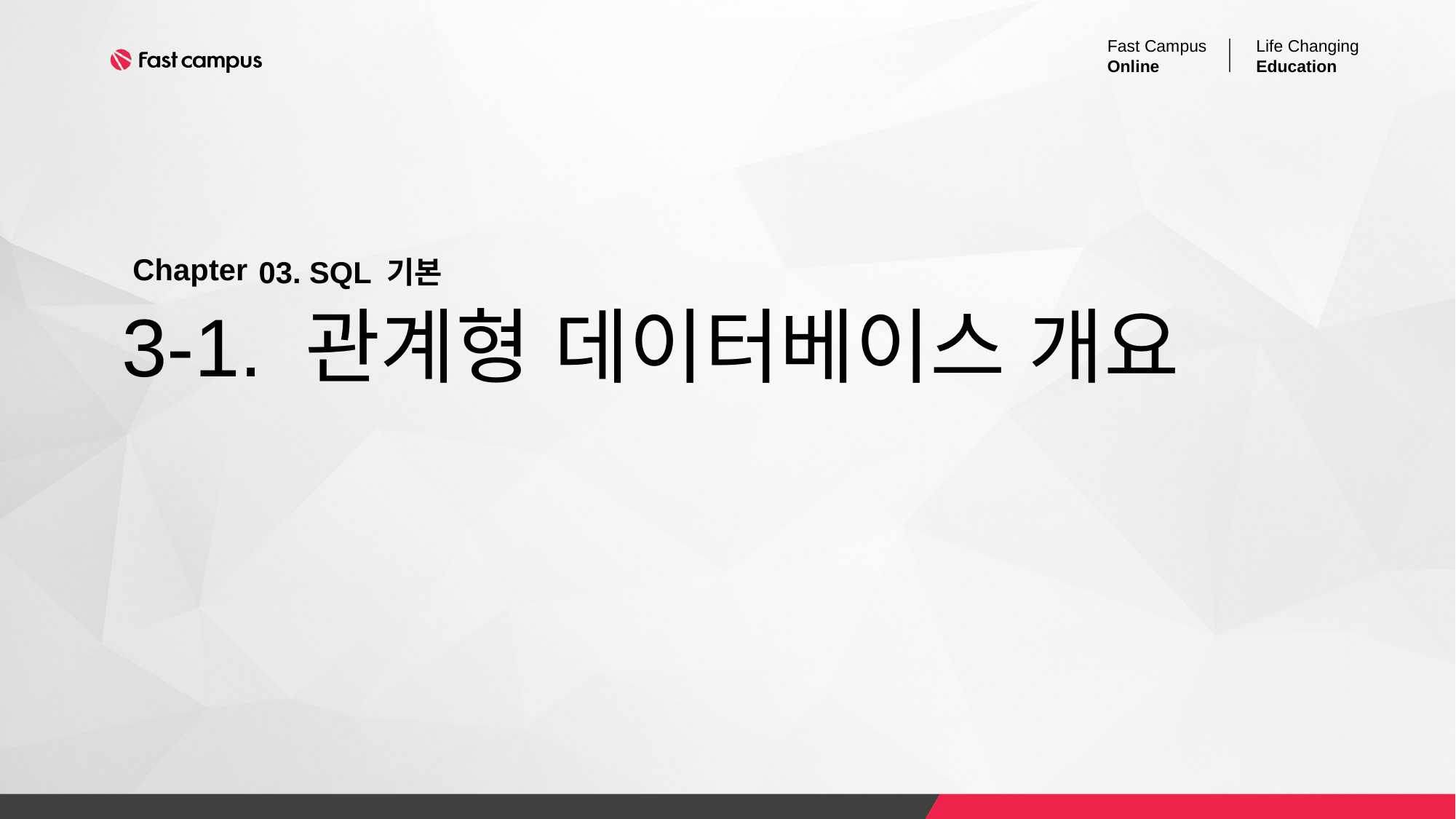

03. SQL 기본
# 3-1. 관계형 데이터베이스 개요